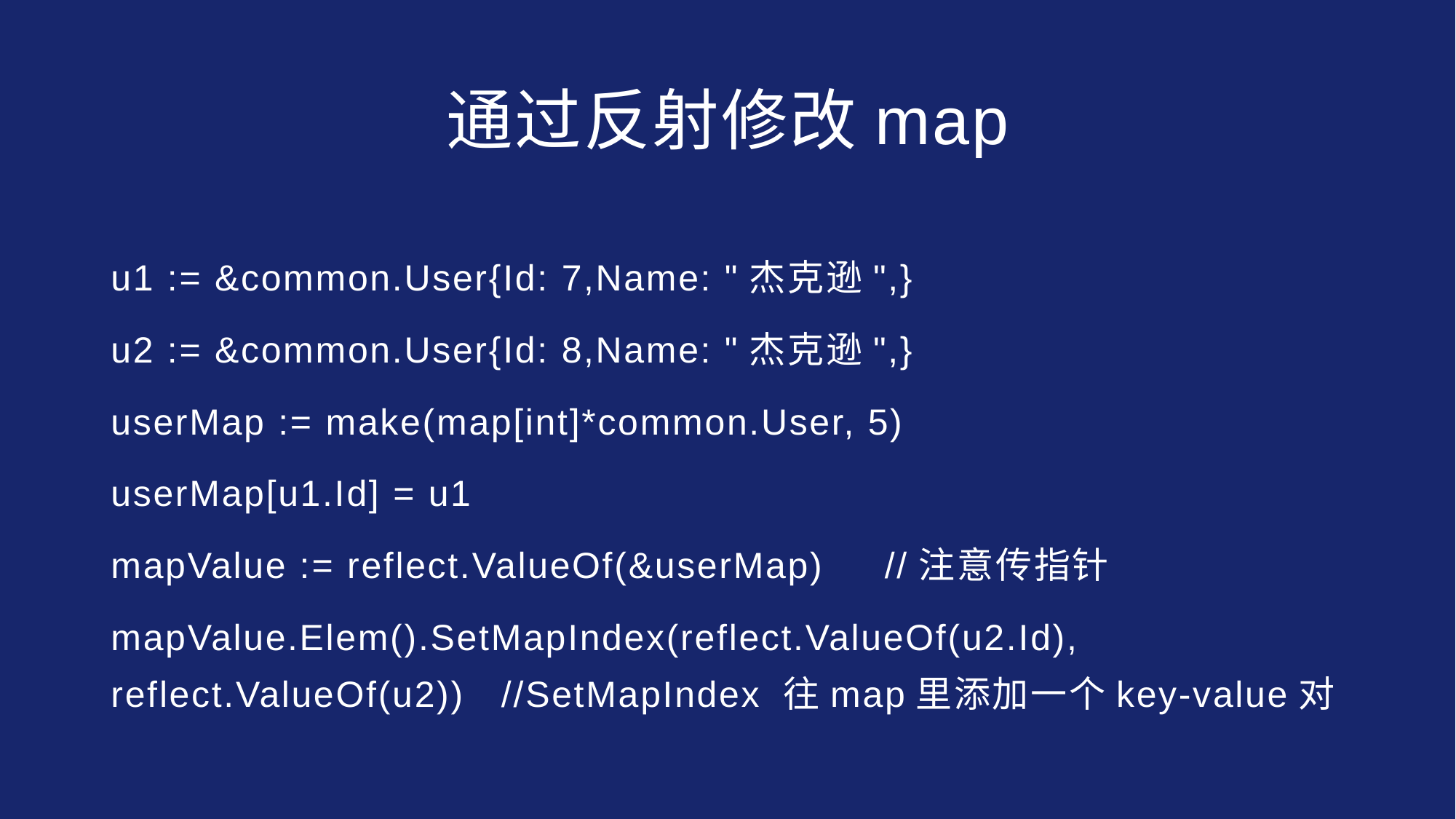

# 通过反射修改map
u1 := &common.User{Id: 7,Name: "杰克逊",}
u2 := &common.User{Id: 8,Name: "杰克逊",}
userMap := make(map[int]*common.User, 5)
userMap[u1.Id] = u1
mapValue := reflect.ValueOf(&userMap)     //注意传指针
mapValue.Elem().SetMapIndex(reflect.ValueOf(u2.Id), reflect.ValueOf(u2))   //SetMapIndex 往map里添加一个key-value对